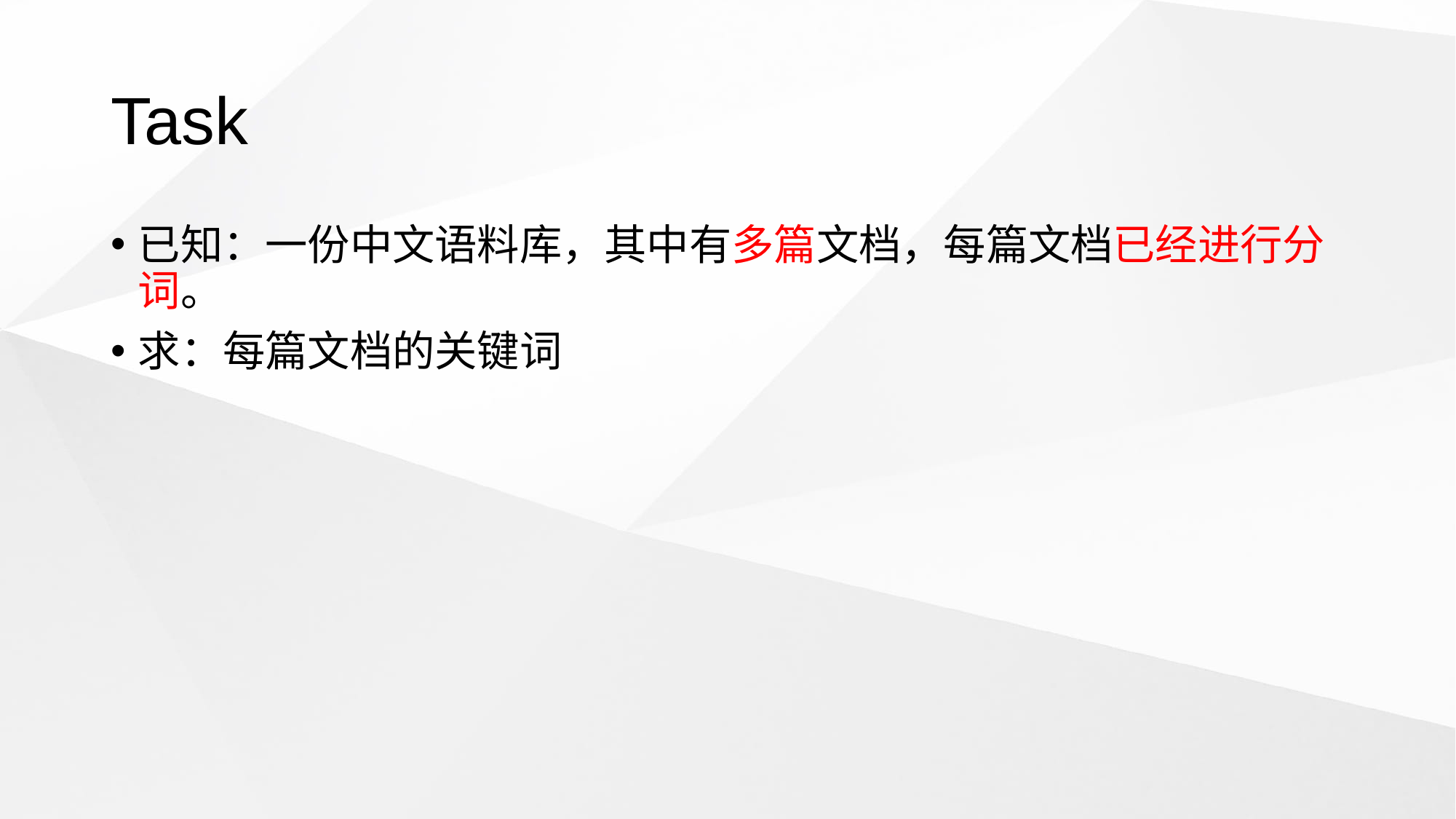

# Task
已知：一份中文语料库，其中有多篇文档，每篇文档已经进行分词。
求：每篇文档的关键词